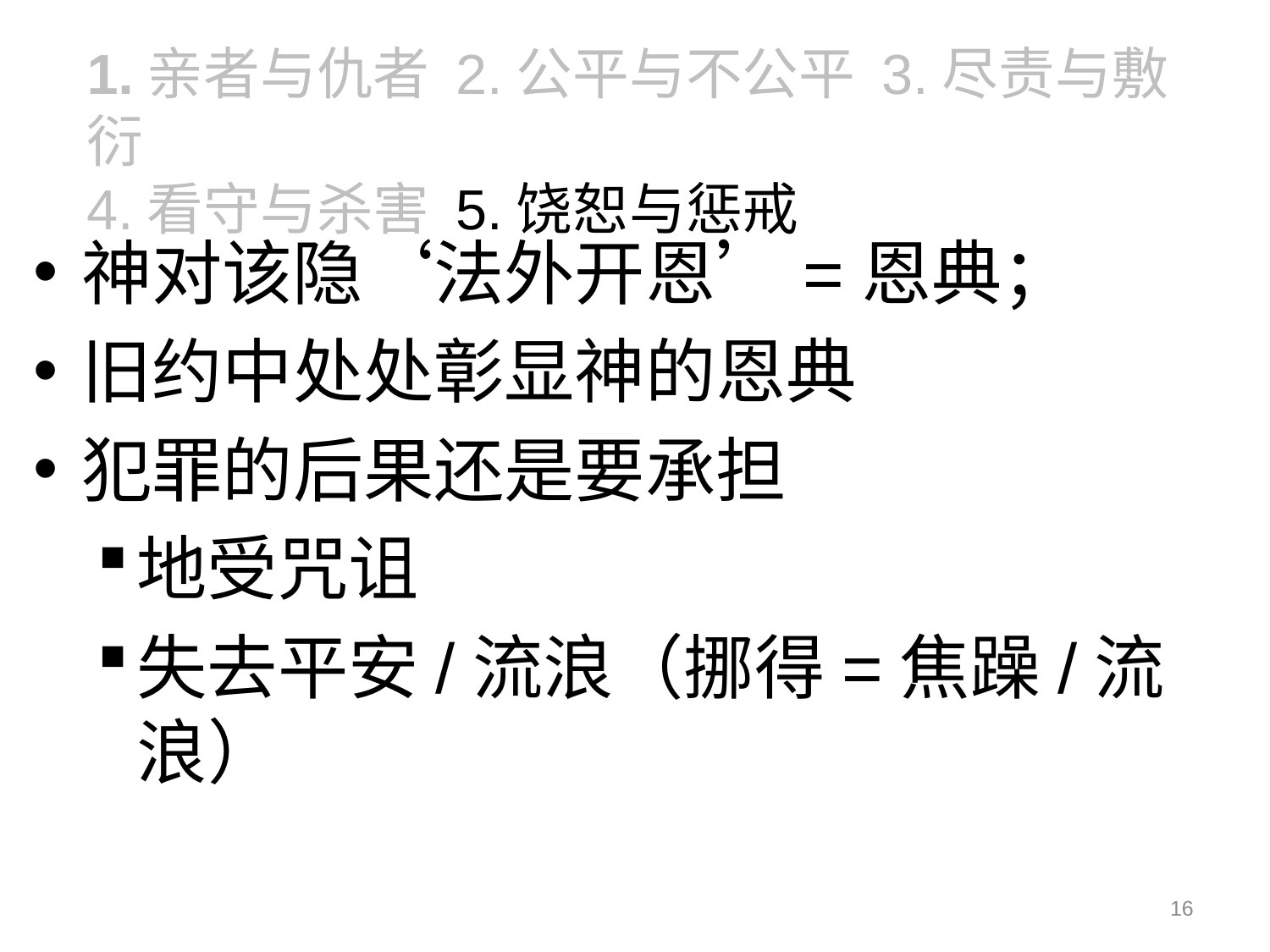

1.亲者与仇者 2.公平与不公平 3.尽责与敷衍
4.看守与杀害 5.饶恕与惩戒
神对该隐‘法外开恩’=恩典；
旧约中处处彰显神的恩典
犯罪的后果还是要承担
地受咒诅
失去平安/流浪（挪得=焦躁/流浪）
16